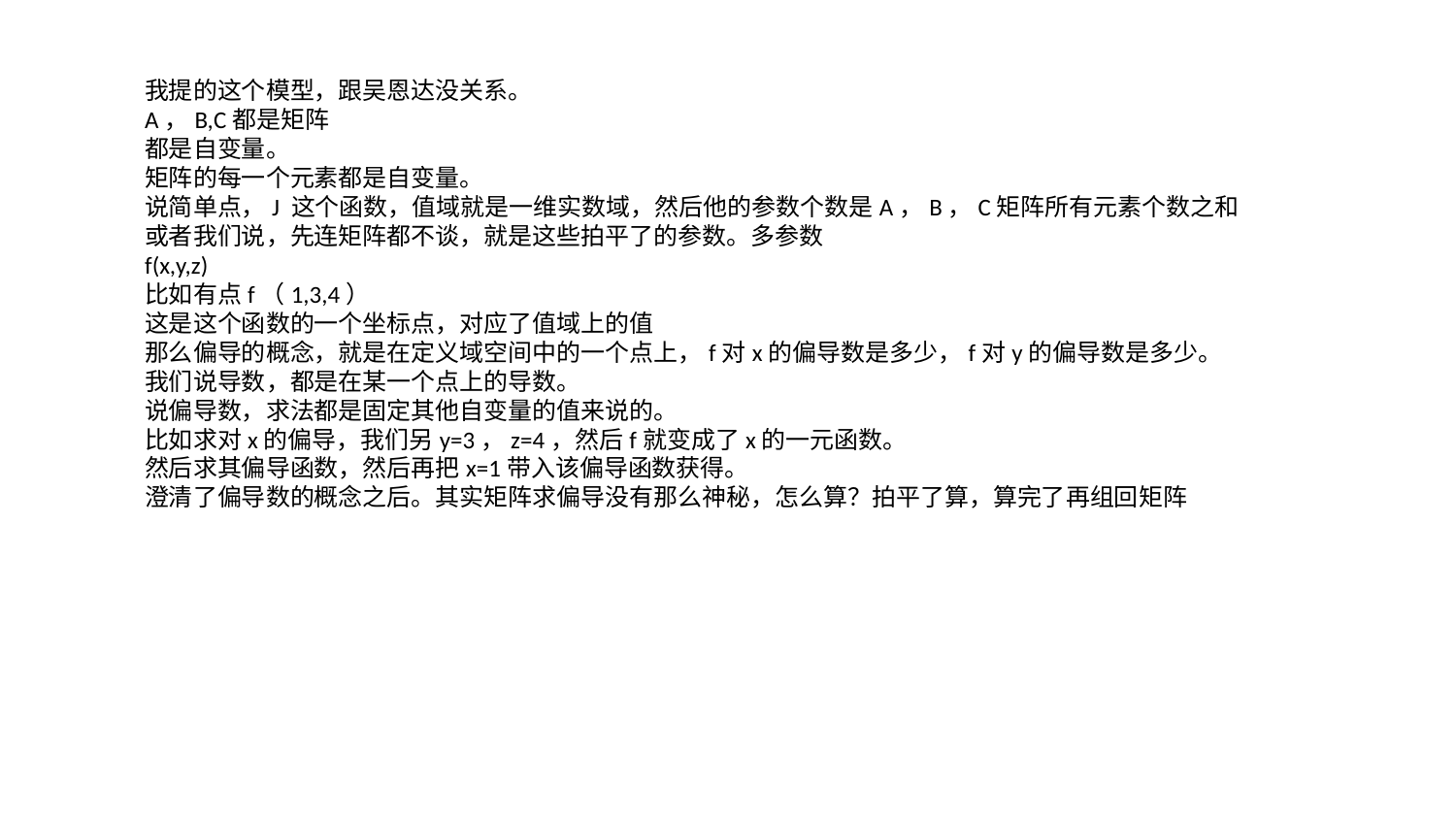

我提的这个模型，跟吴恩达没关系。
A，B,C都是矩阵
都是自变量。
矩阵的每一个元素都是自变量。
说简单点，J 这个函数，值域就是一维实数域，然后他的参数个数是A，B，C矩阵所有元素个数之和
或者我们说，先连矩阵都不谈，就是这些拍平了的参数。多参数
f(x,y,z)
比如有点f（1,3,4）
这是这个函数的一个坐标点，对应了值域上的值
那么偏导的概念，就是在定义域空间中的一个点上，f对x的偏导数是多少，f对y的偏导数是多少。
我们说导数，都是在某一个点上的导数。
说偏导数，求法都是固定其他自变量的值来说的。
比如求对x的偏导，我们另y=3，z=4，然后f就变成了x的一元函数。
然后求其偏导函数，然后再把x=1带入该偏导函数获得。
澄清了偏导数的概念之后。其实矩阵求偏导没有那么神秘，怎么算？拍平了算，算完了再组回矩阵